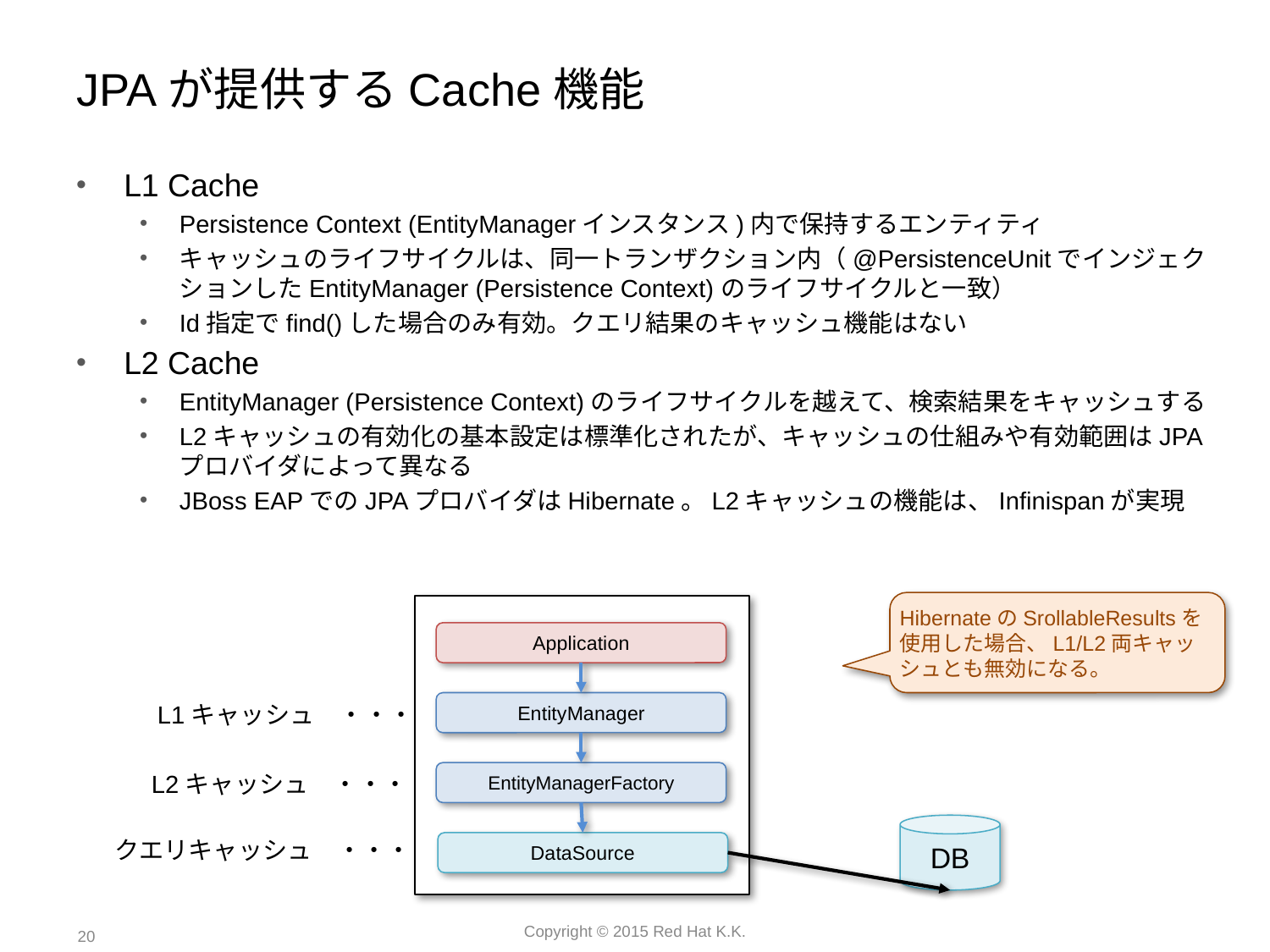

# JPAが提供するCache機能
L1 Cache
Persistence Context (EntityManagerインスタンス)内で保持するエンティティ
キャッシュのライフサイクルは、同一トランザクション内（@PersistenceUnitでインジェクションしたEntityManager (Persistence Context)のライフサイクルと一致）
Id指定でfind()した場合のみ有効。クエリ結果のキャッシュ機能はない
L2 Cache
EntityManager (Persistence Context)のライフサイクルを越えて、検索結果をキャッシュする
L2キャッシュの有効化の基本設定は標準化されたが、キャッシュの仕組みや有効範囲はJPAプロバイダによって異なる
JBoss EAPでのJPAプロバイダはHibernate。L2キャッシュの機能は、Infinispanが実現
HibernateのSrollableResultsを使用した場合、L1/L2両キャッシュとも無効になる。

Application
L1キャッシュ　・・・
EntityManager
L2キャッシュ　・・・
EntityManagerFactory
DB
クエリキャッシュ　・・・
DataSource
20
Copyright © 2015 Red Hat K.K.